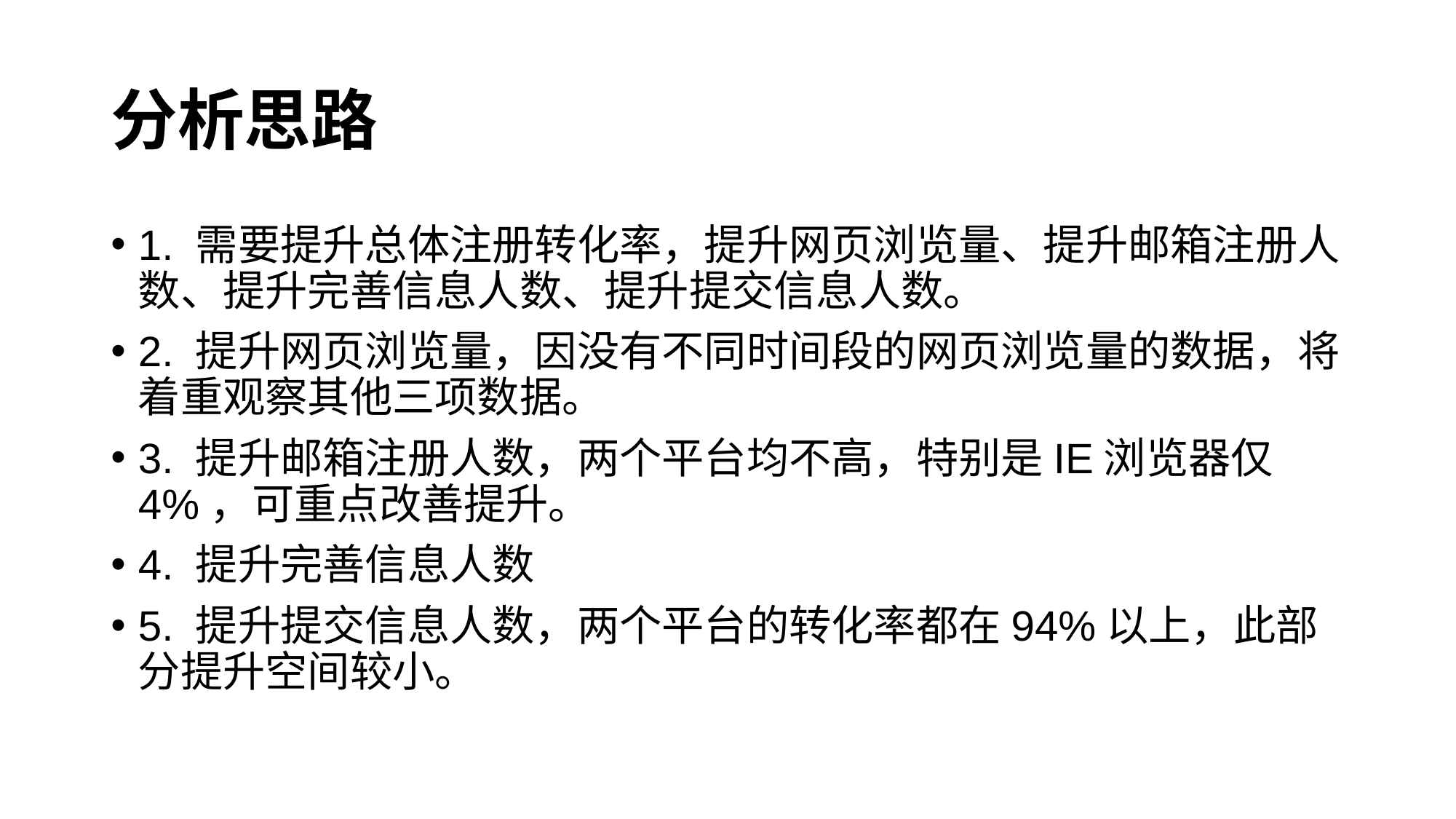

# 分析思路
1. 需要提升总体注册转化率，提升网页浏览量、提升邮箱注册人数、提升完善信息人数、提升提交信息人数。
2. 提升网页浏览量，因没有不同时间段的网页浏览量的数据，将着重观察其他三项数据。
3. 提升邮箱注册人数，两个平台均不高，特别是IE浏览器仅4%，可重点改善提升。
4. 提升完善信息人数
5. 提升提交信息人数，两个平台的转化率都在94%以上，此部分提升空间较小。